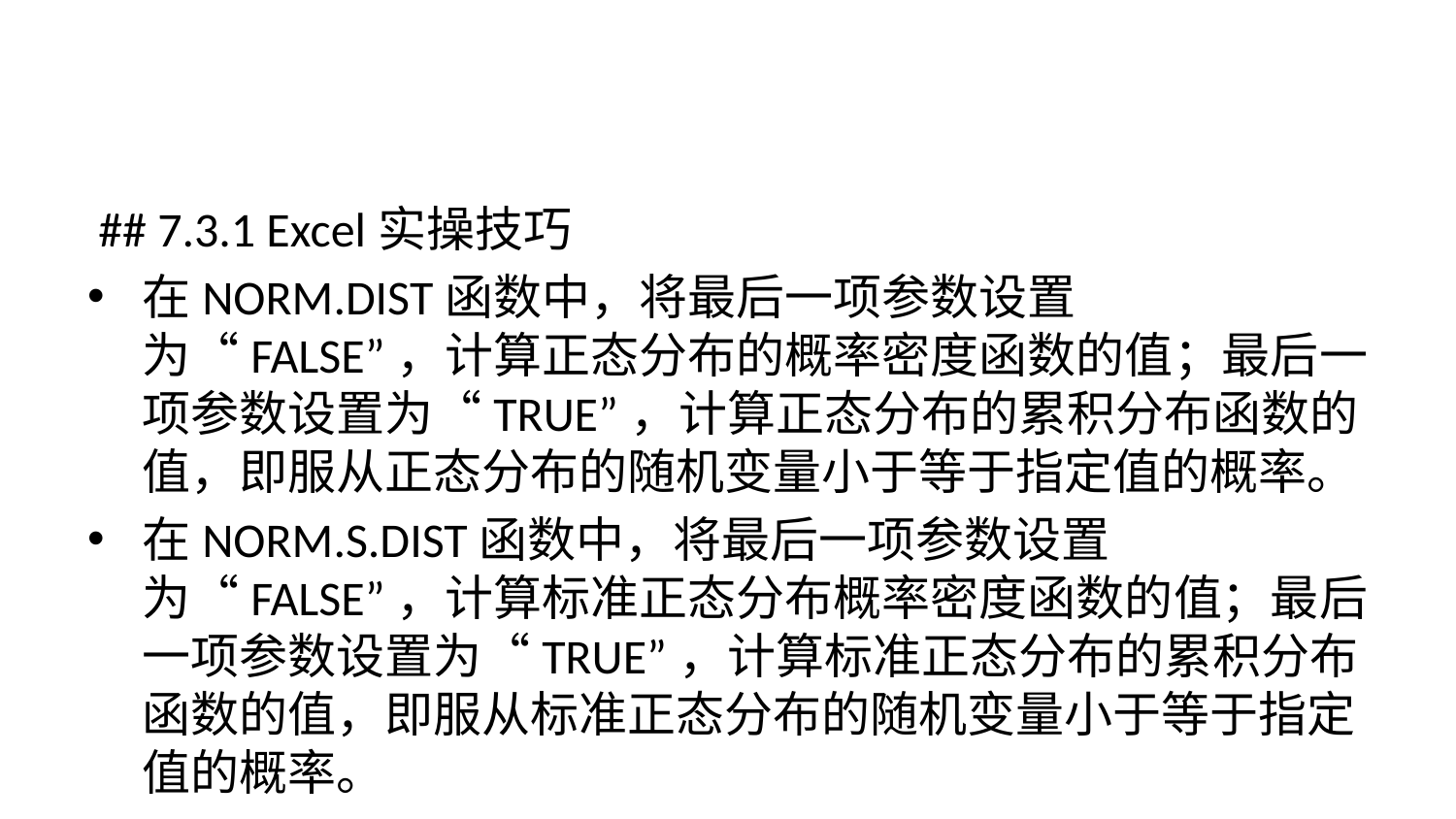

## 7.3.1 Excel实操技巧
在NORM.DIST函数中，将最后一项参数设置为“FALSE”，计算正态分布的概率密度函数的值；最后一项参数设置为“TRUE”，计算正态分布的累积分布函数的值，即服从正态分布的随机变量小于等于指定值的概率。
在NORM.S.DIST函数中，将最后一项参数设置为“FALSE”，计算标准正态分布概率密度函数的值；最后一项参数设置为“TRUE”，计算标准正态分布的累积分布函数的值，即服从标准正态分布的随机变量小于等于指定值的概率。